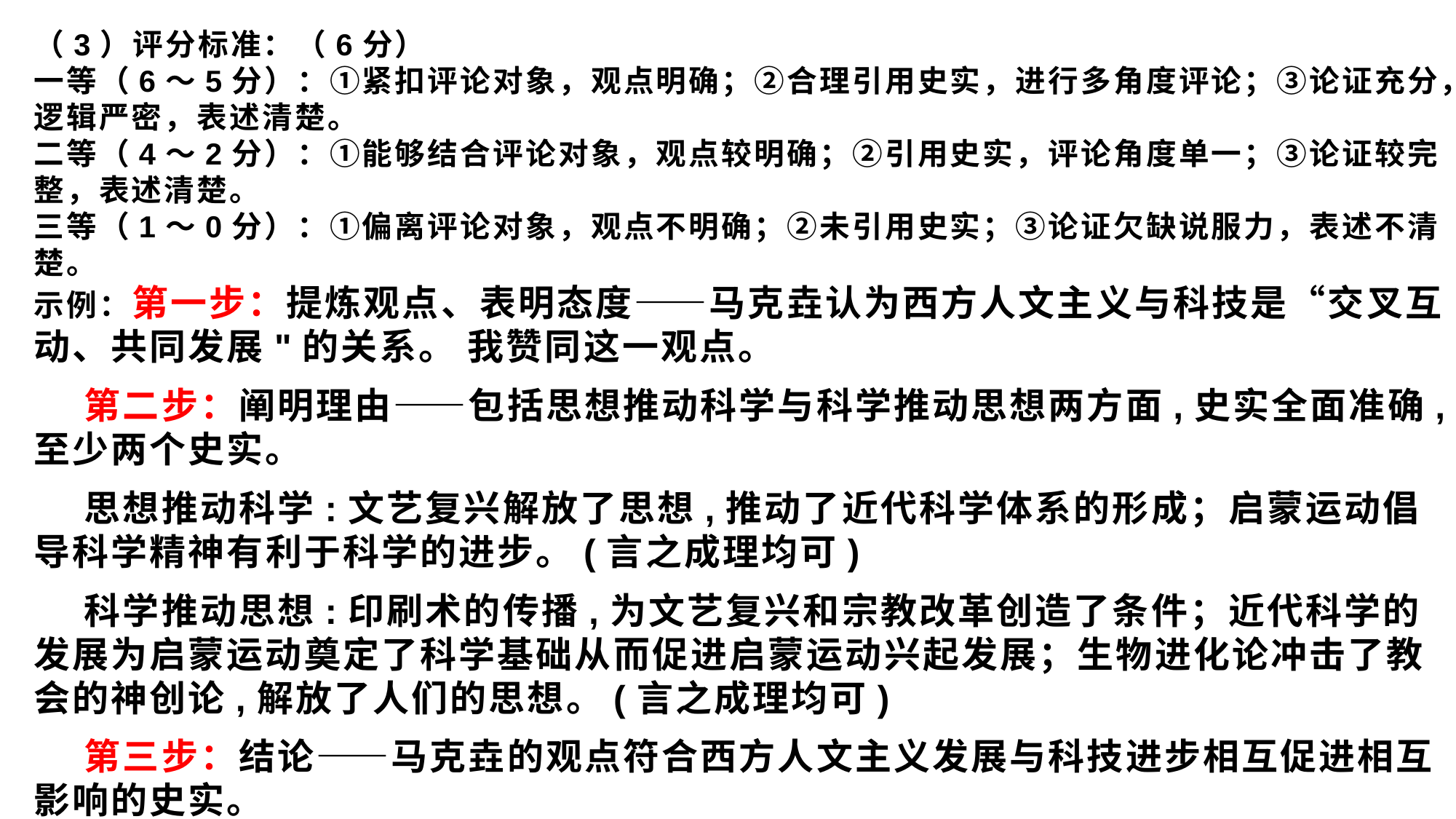

（3）评分标准：（6分）
一等（6～5分）：①紧扣评论对象，观点明确；②合理引用史实，进行多角度评论；③论证充分，逻辑严密，表述清楚。
二等（4～2分）：①能够结合评论对象，观点较明确；②引用史实，评论角度单一；③论证较完整，表述清楚。
三等（1～0分）：①偏离评论对象，观点不明确；②未引用史实；③论证欠缺说服力，表述不清楚。
示例：第一步：提炼观点、表明态度——马克垚认为西方人文主义与科技是“交叉互动、共同发展"的关系。 我赞同这一观点。
    第二步：阐明理由——包括思想推动科学与科学推动思想两方面,史实全面准确,至少两个史实。
    思想推动科学:文艺复兴解放了思想,推动了近代科学体系的形成；启蒙运动倡导科学精神有利于科学的进步。(言之成理均可)
    科学推动思想:印刷术的传播,为文艺复兴和宗教改革创造了条件；近代科学的发展为启蒙运动奠定了科学基础从而促进启蒙运动兴起发展；生物进化论冲击了教会的神创论,解放了人们的思想。(言之成理均可)
    第三步：结论——马克垚的观点符合西方人文主义发展与科技进步相互促进相互影响的史实。